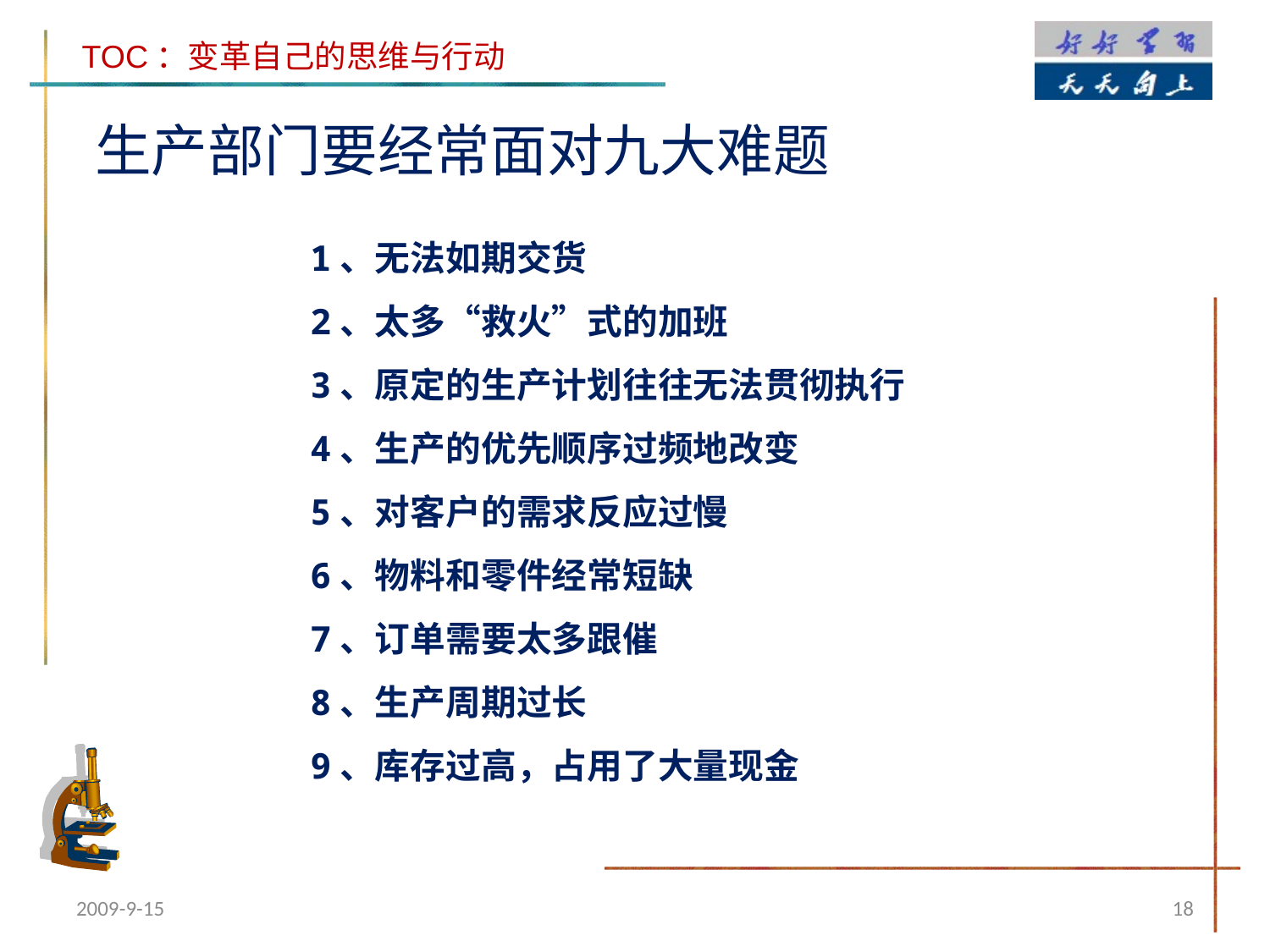

生产部门要经常面对九大难题
1、无法如期交货
2、太多“救火”式的加班
3、原定的生产计划往往无法贯彻执行
4、生产的优先顺序过频地改变
5、对客户的需求反应过慢
6、物料和零件经常短缺
7、订单需要太多跟催
8、生产周期过长
9、库存过高，占用了大量现金
2009-9-15
18